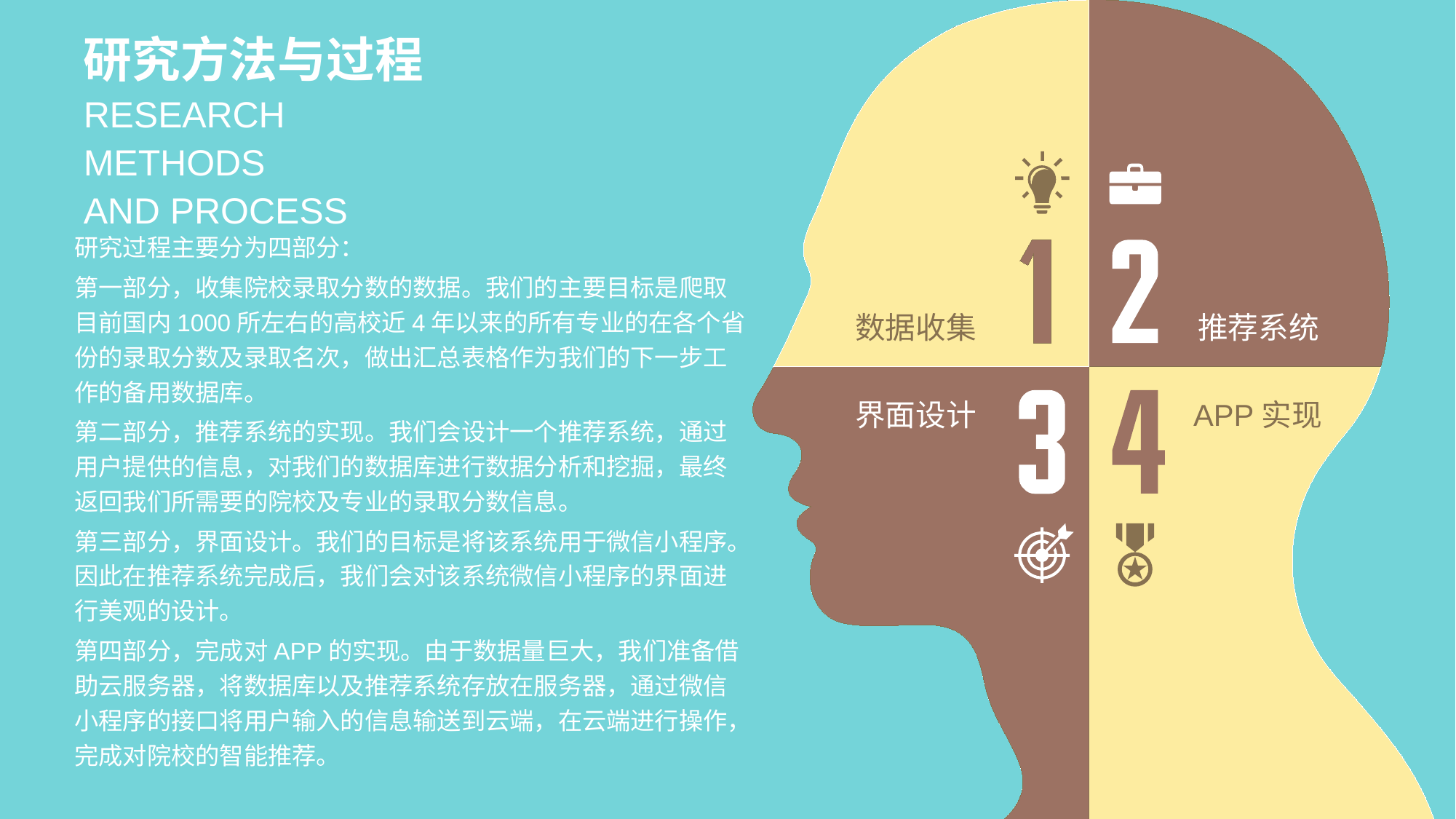

研究方法与过程
RESEARCH METHODS
AND PROCESS

研究过程主要分为四部分：
第一部分，收集院校录取分数的数据。我们的主要目标是爬取目前国内1000所左右的高校近4年以来的所有专业的在各个省份的录取分数及录取名次，做出汇总表格作为我们的下一步工作的备用数据库。
第二部分，推荐系统的实现。我们会设计一个推荐系统，通过用户提供的信息，对我们的数据库进行数据分析和挖掘，最终返回我们所需要的院校及专业的录取分数信息。
第三部分，界面设计。我们的目标是将该系统用于微信小程序。因此在推荐系统完成后，我们会对该系统微信小程序的界面进行美观的设计。
第四部分，完成对APP的实现。由于数据量巨大，我们准备借助云服务器，将数据库以及推荐系统存放在服务器，通过微信小程序的接口将用户输入的信息输送到云端，在云端进行操作，完成对院校的智能推荐。

数据收集
推荐系统
界面设计

APP实现